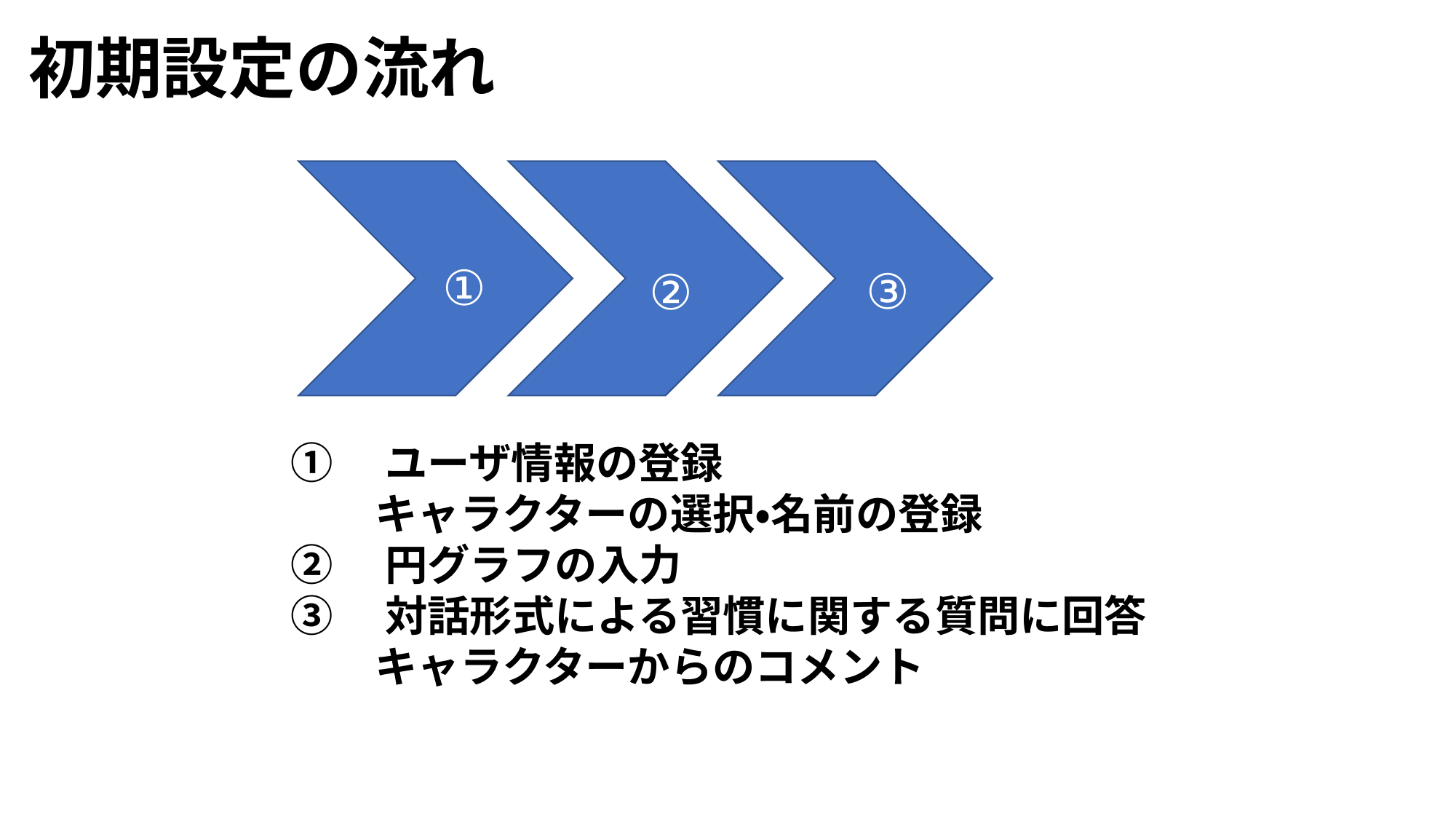

# 初期設定の流れ

①
③
②
①　ユーザ情報の登録
　　キャラクターの選択・名前の登録
②　円グラフの入力
③　対話形式による習慣に関する質問に回答
　　キャラクターからのコメント